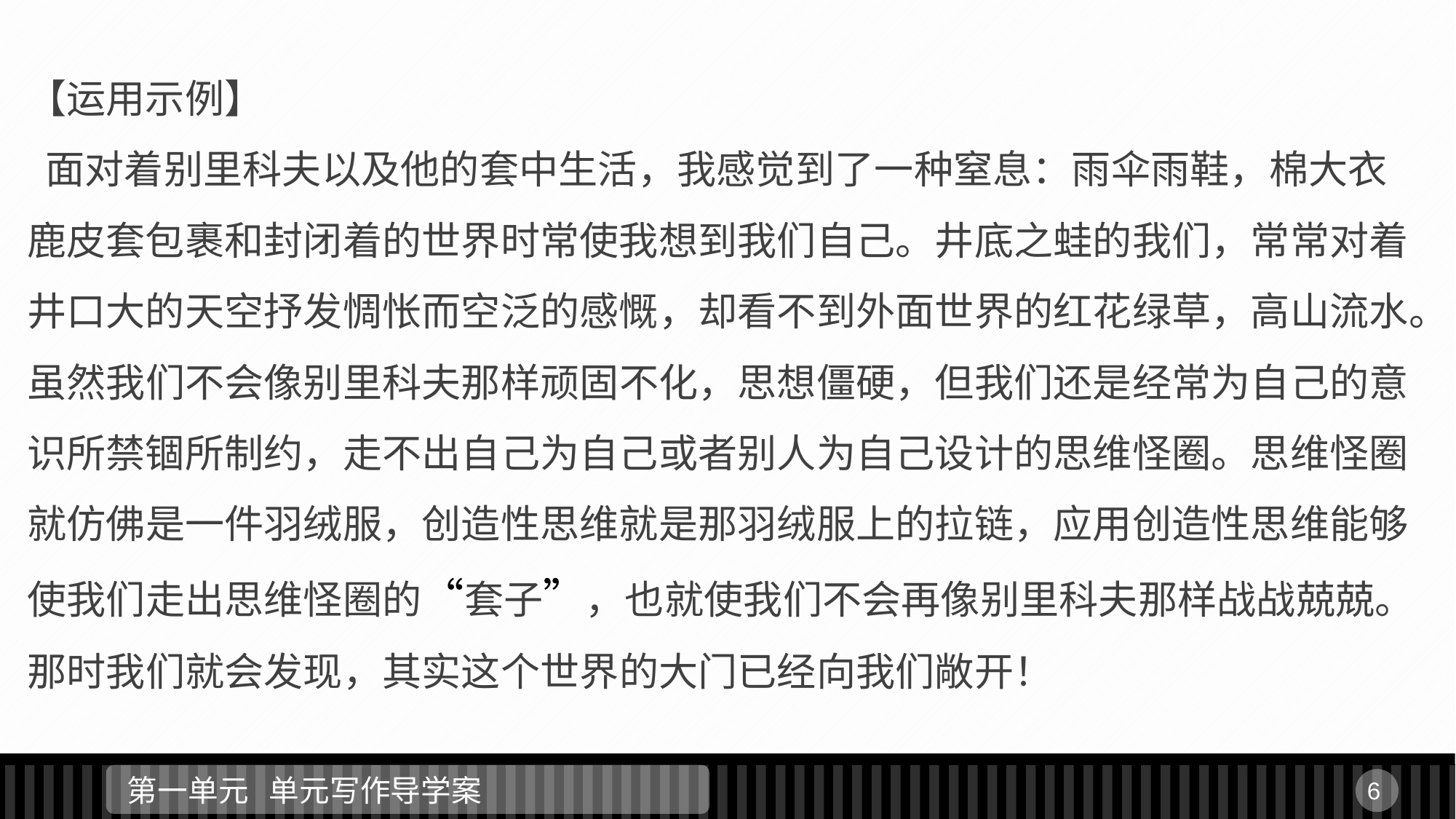

【运用示例】
 面对着别里科夫以及他的套中生活，我感觉到了一种窒息：雨伞雨鞋，棉大衣鹿皮套包裹和封闭着的世界时常使我想到我们自己。井底之蛙的我们，常常对着井口大的天空抒发惆怅而空泛的感慨，却看不到外面世界的红花绿草，高山流水。虽然我们不会像别里科夫那样顽固不化，思想僵硬，但我们还是经常为自己的意识所禁锢所制约，走不出自己为自己或者别人为自己设计的思维怪圈。思维怪圈就仿佛是一件羽绒服，创造性思维就是那羽绒服上的拉链，应用创造性思维能够使我们走出思维怪圈的“套子”，也就使我们不会再像别里科夫那样战战兢兢。那时我们就会发现，其实这个世界的大门已经向我们敞开！